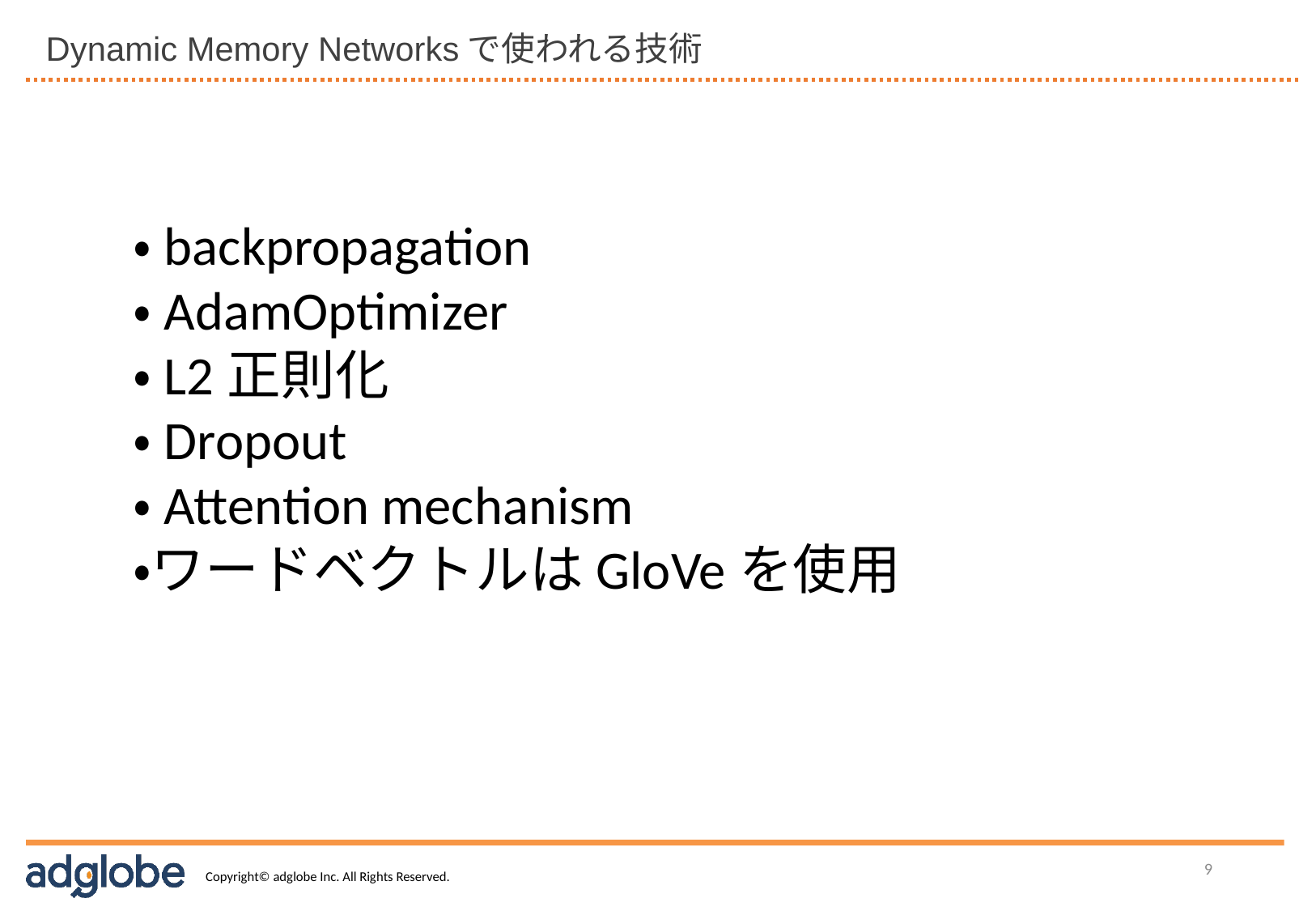

Dynamic Memory Networksで使われる技術
・backpropagation
・AdamOptimizer
・L2正則化
・Dropout
・Attention mechanism
・ワードベクトルはGloVeを使用
9